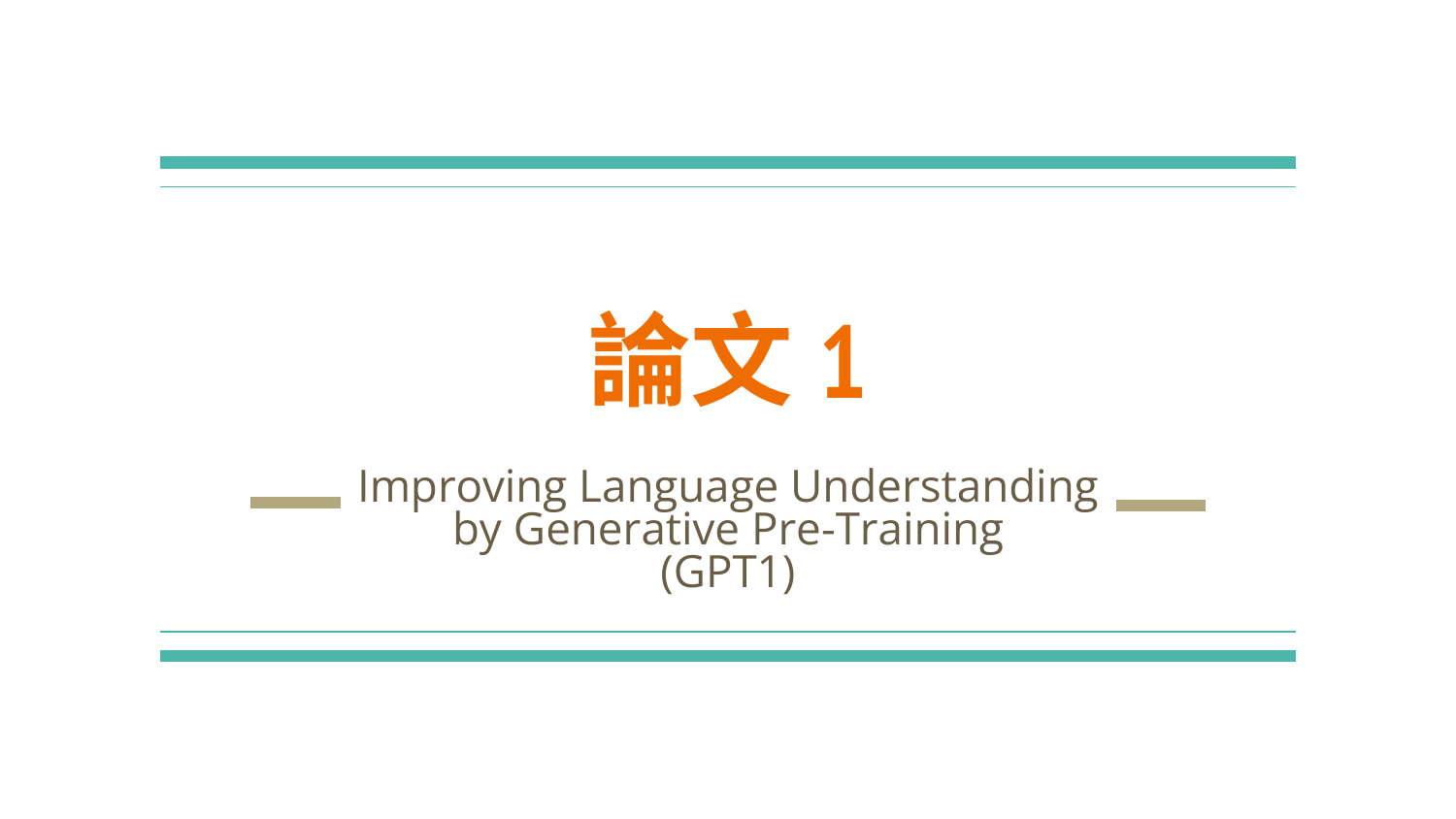

# 論文1
Improving Language Understanding
by Generative Pre-Training
(GPT1)